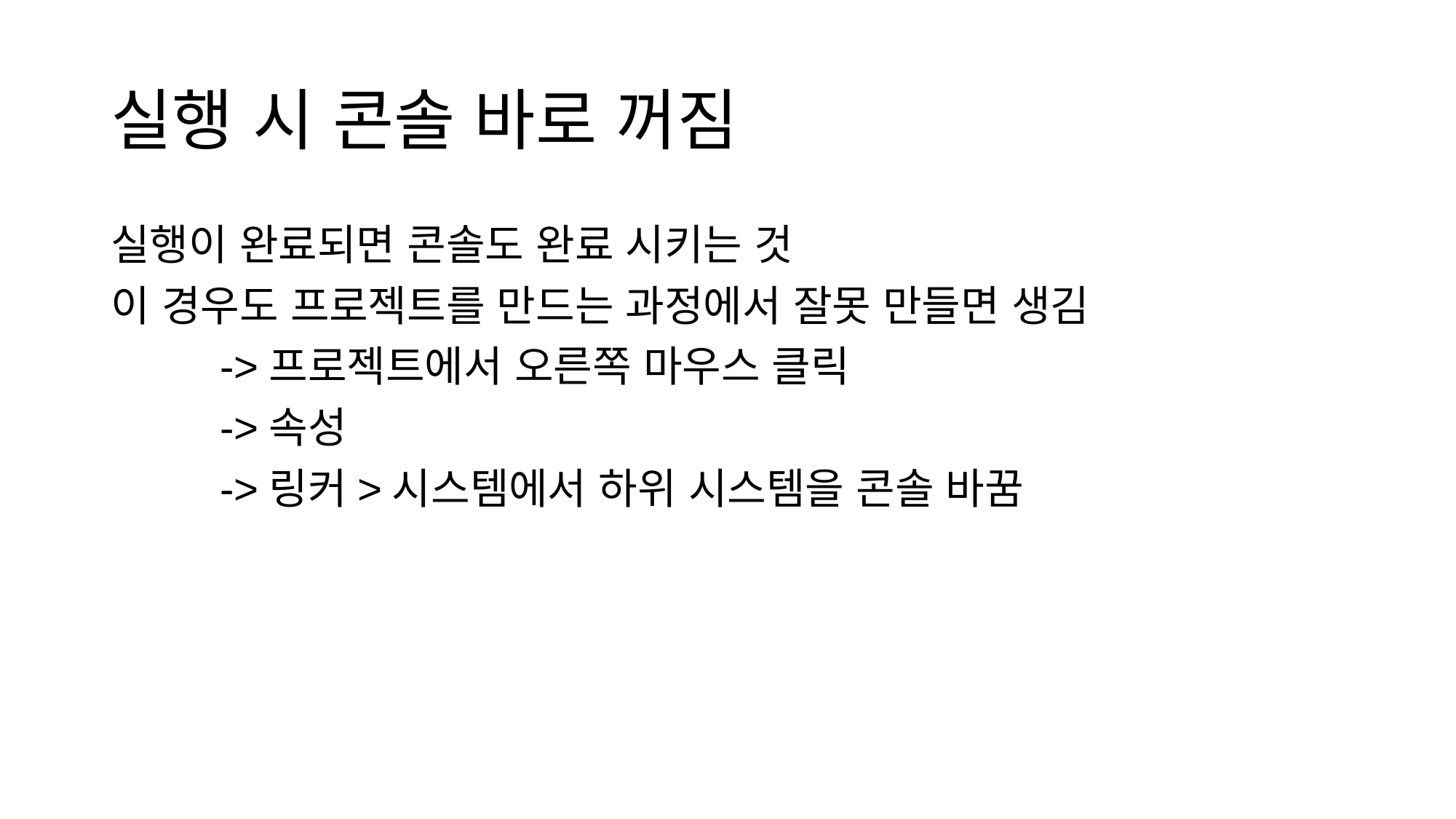

# 실행 시 콘솔 바로 꺼짐
실행이 완료되면 콘솔도 완료 시키는 것
이 경우도 프로젝트를 만드는 과정에서 잘못 만들면 생김
	->프로젝트에서 오른쪽 마우스 클릭
	->속성
	->링커>시스템에서 하위 시스템을 콘솔 바꿈